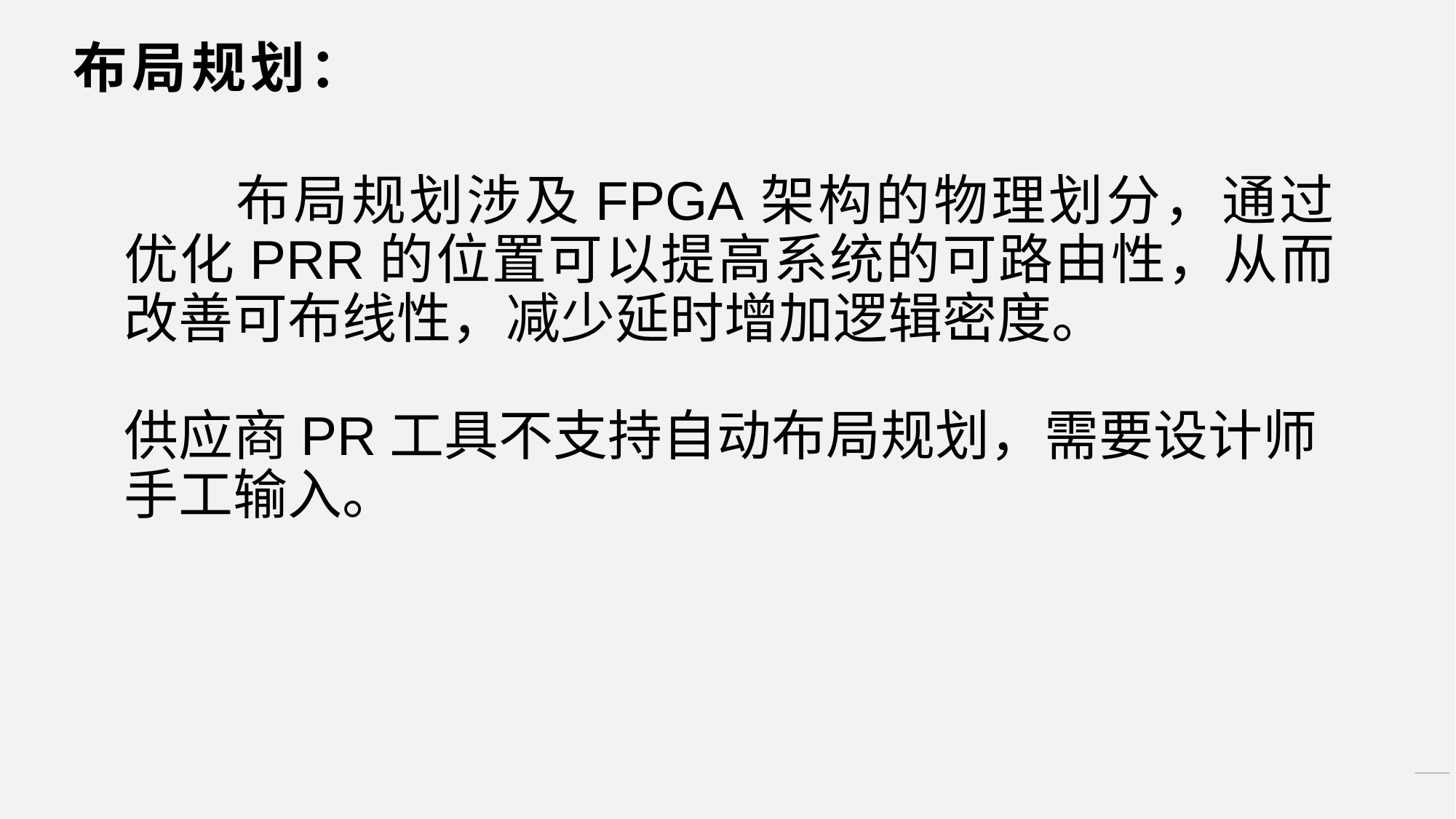

布局规划：
	布局规划涉及FPGA架构的物理划分，通过优化PRR的位置可以提高系统的可路由性，从而改善可布线性，减少延时增加逻辑密度。
供应商PR工具不支持自动布局规划，需要设计师手工输入。